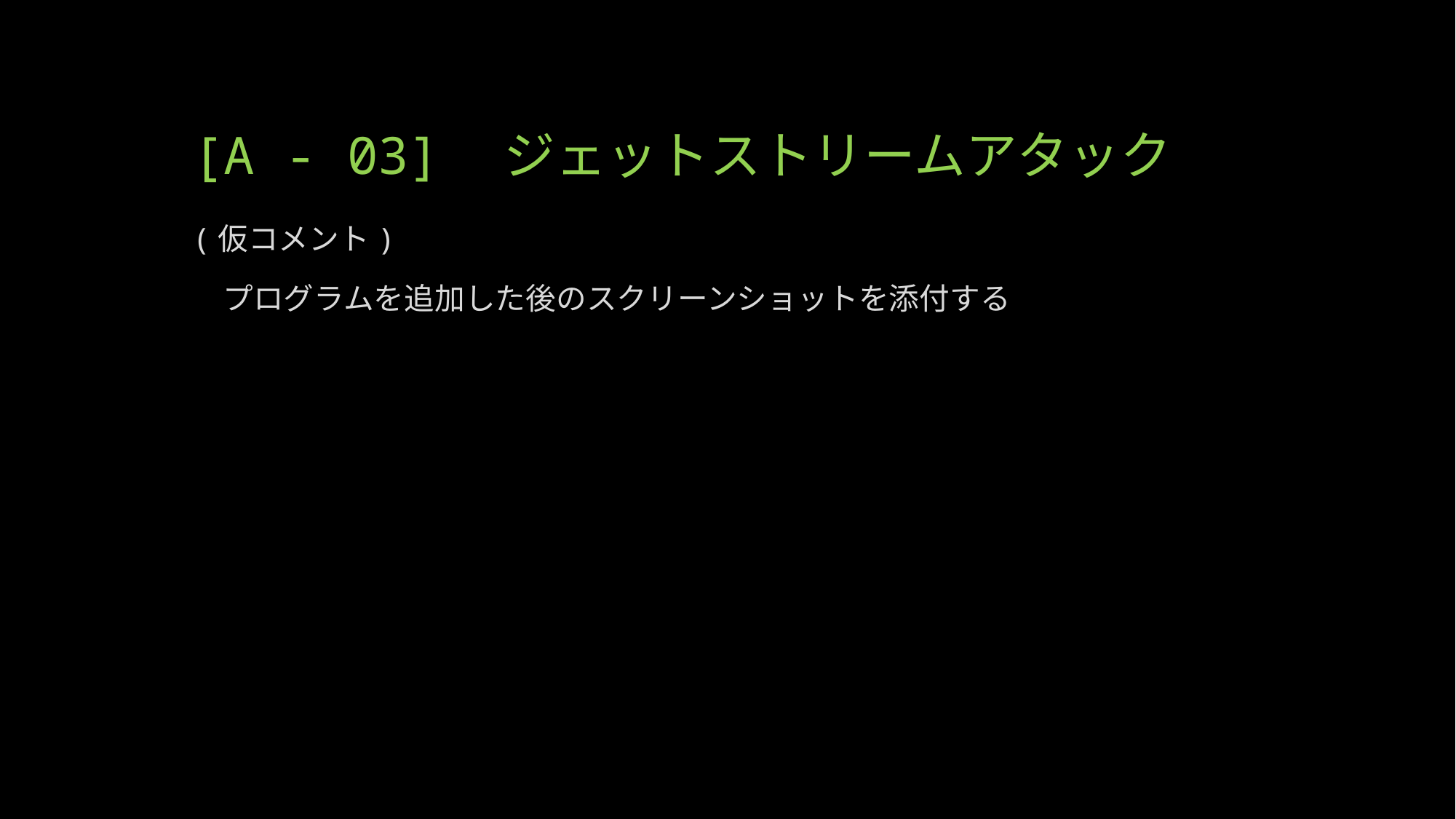

# [A - 03]　ジェットストリームアタック
(仮コメント)
　プログラムを追加した後のスクリーンショットを添付する